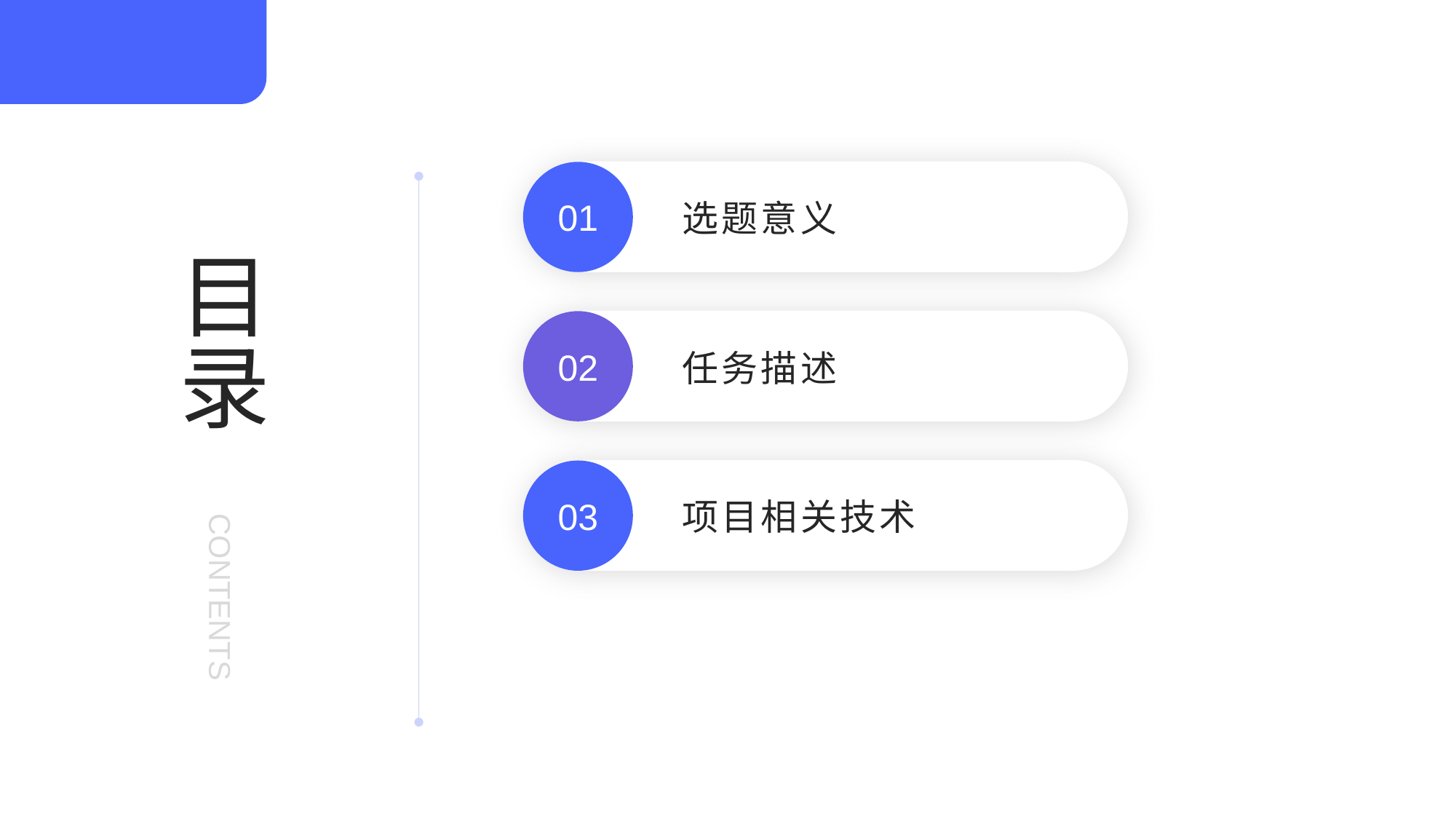

01
选题意义
目录

02
任务描述

03
项目相关技术
CONTENTS